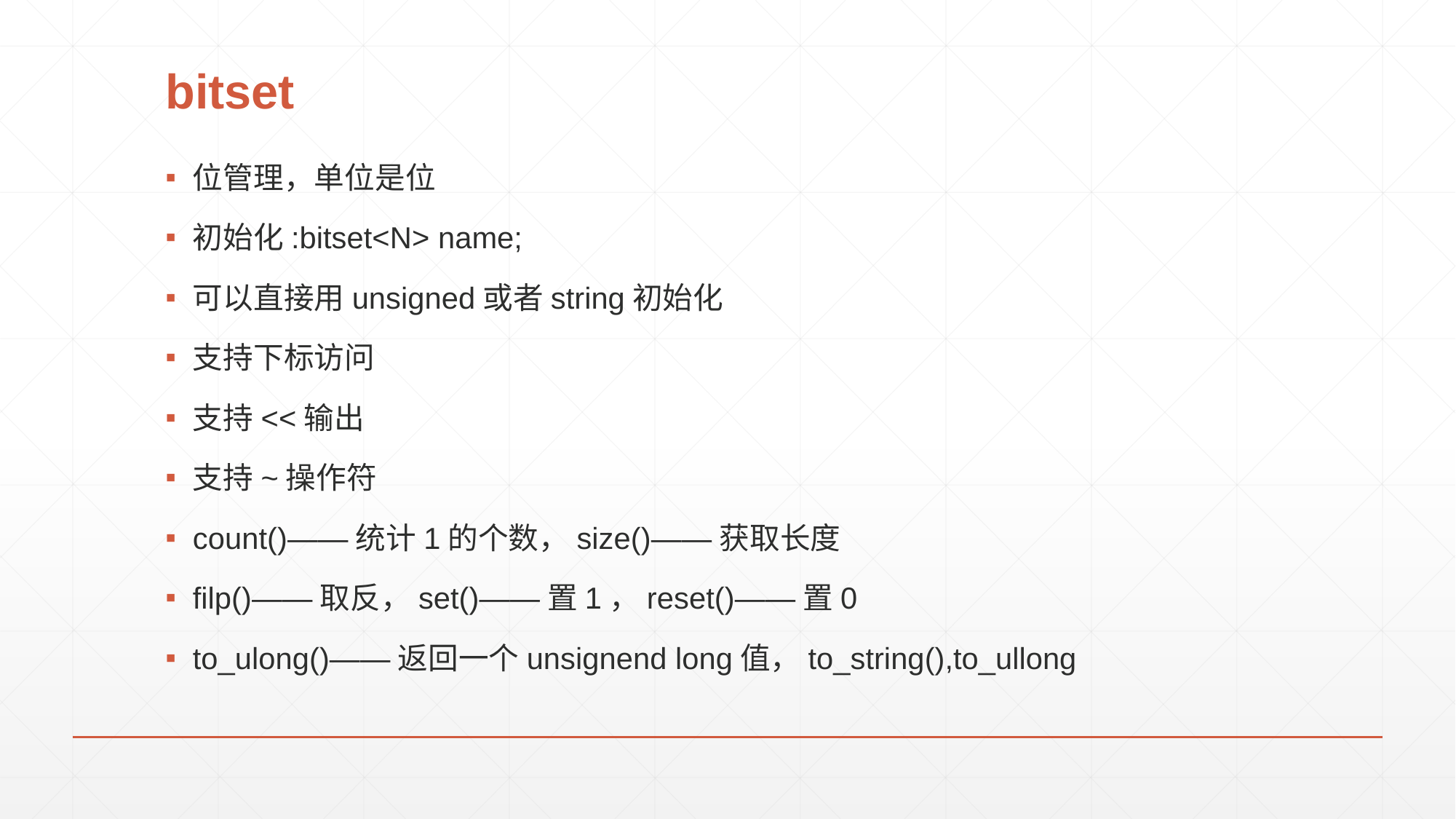

# bitset
位管理，单位是位
初始化:bitset<N> name;
可以直接用unsigned或者string初始化
支持下标访问
支持<<输出
支持~操作符
count()——统计1的个数，size()——获取长度
filp()——取反，set()——置1，reset()——置0
to_ulong()——返回一个unsignend long值，to_string(),to_ullong